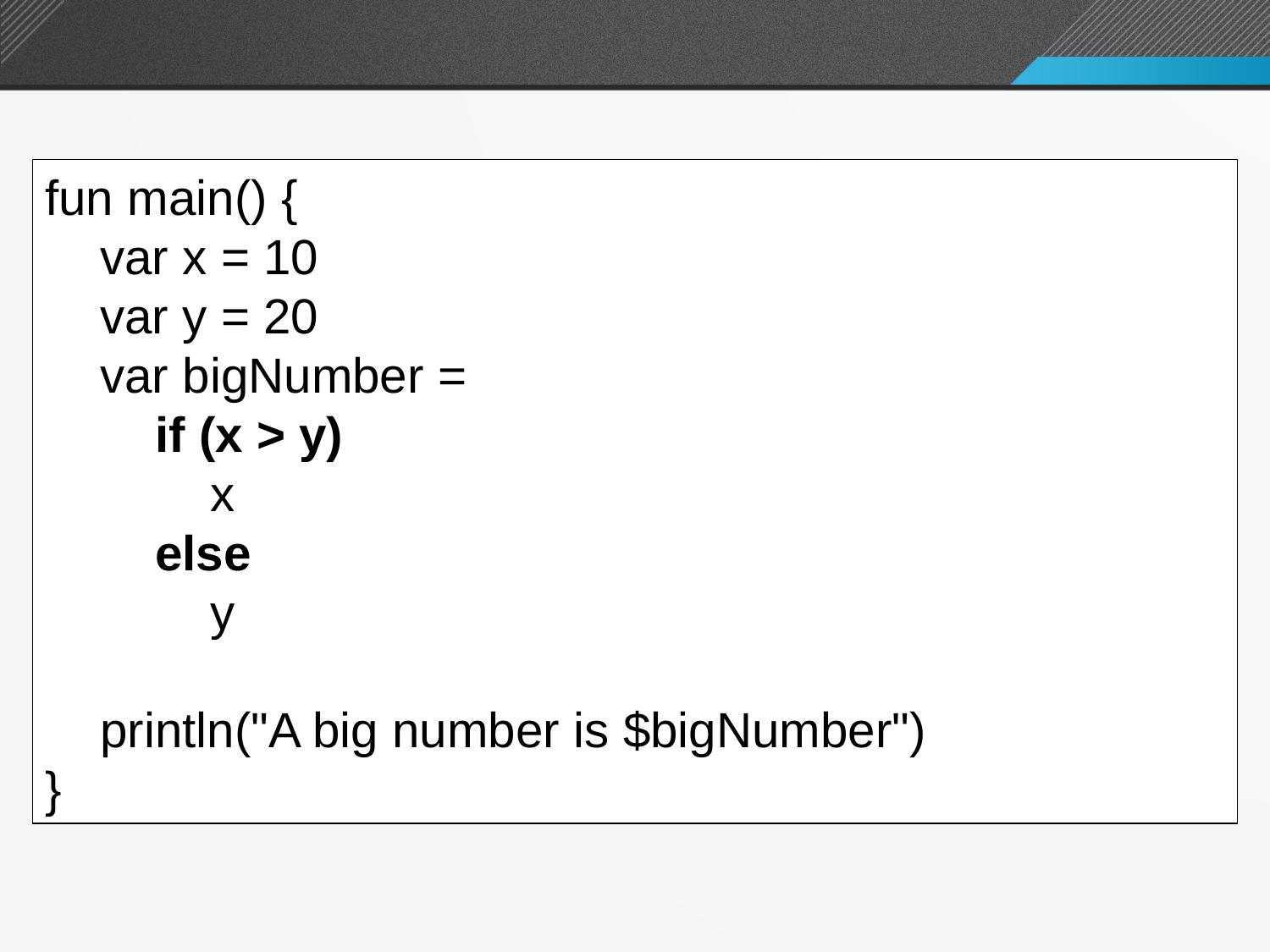

여러 줄의 if 문의 결과를 변수에 저장
fun main() {
    var x = 10
    var y = 20
    var bigNumber =
        if (x > y)
            x
        else
            y

    println("A big number is $bigNumber")
}